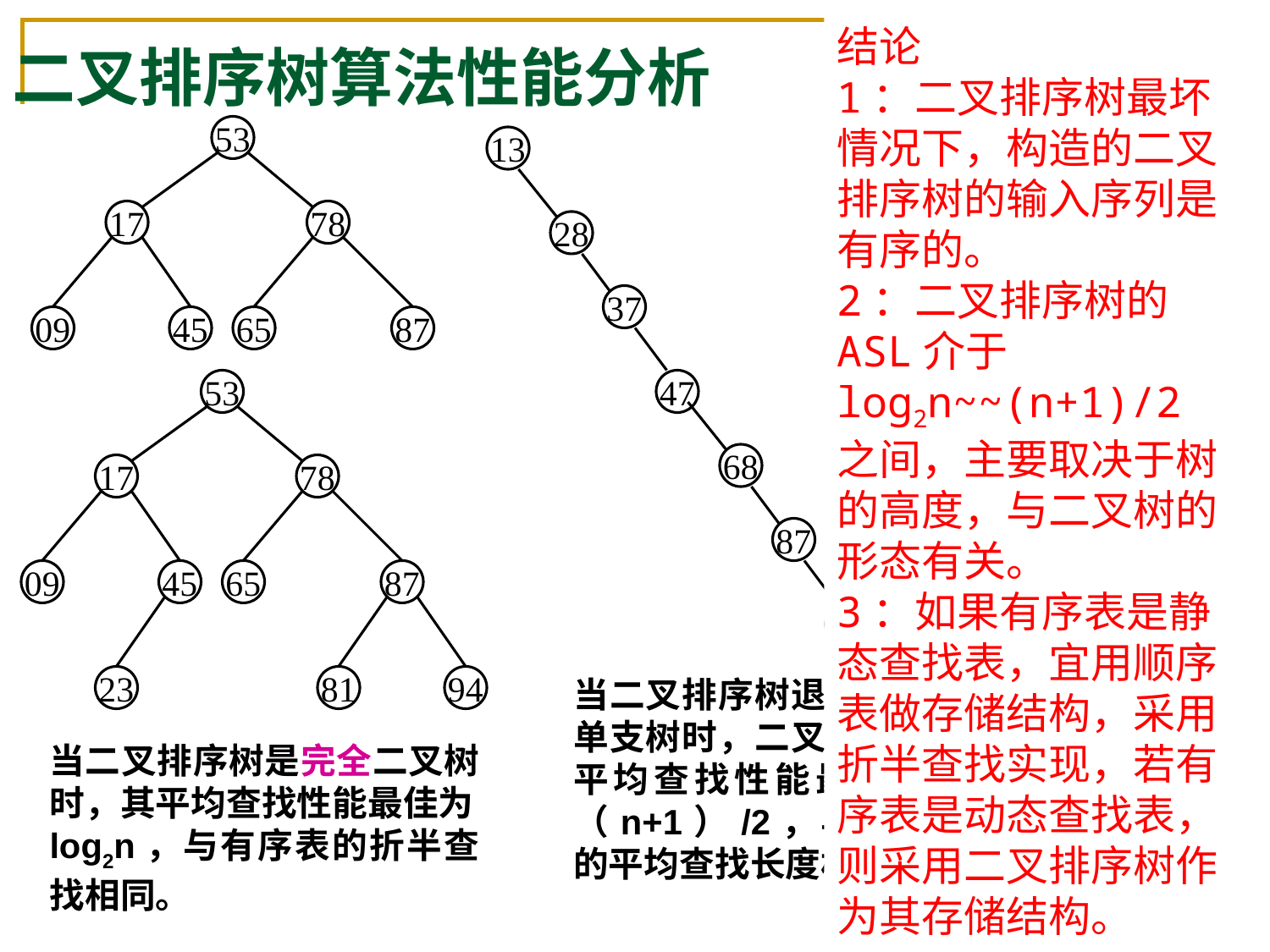

结论
1：二叉排序树最坏情况下，构造的二叉排序树的输入序列是有序的。
2：二叉排序树的ASL介于log2n~~(n+1)/2之间，主要取决于树的高度，与二叉树的形态有关。
3：如果有序表是静态查找表，宜用顺序表做存储结构，采用折半查找实现，若有序表是动态查找表，则采用二叉排序树作为其存储结构。
# 二叉排序树算法性能分析
53
17
78
09
45
65
87
13
28
37
47
68
87
99
当二叉排序树退化为一棵单支树时，二叉排序树的平均查找性能最差为：（n+1）/2，与顺序表的平均查找长度相同。
53
17
78
09
45
65
87
23
81
94
当二叉排序树是完全二叉树时，其平均查找性能最佳为log2n，与有序表的折半查找相同。